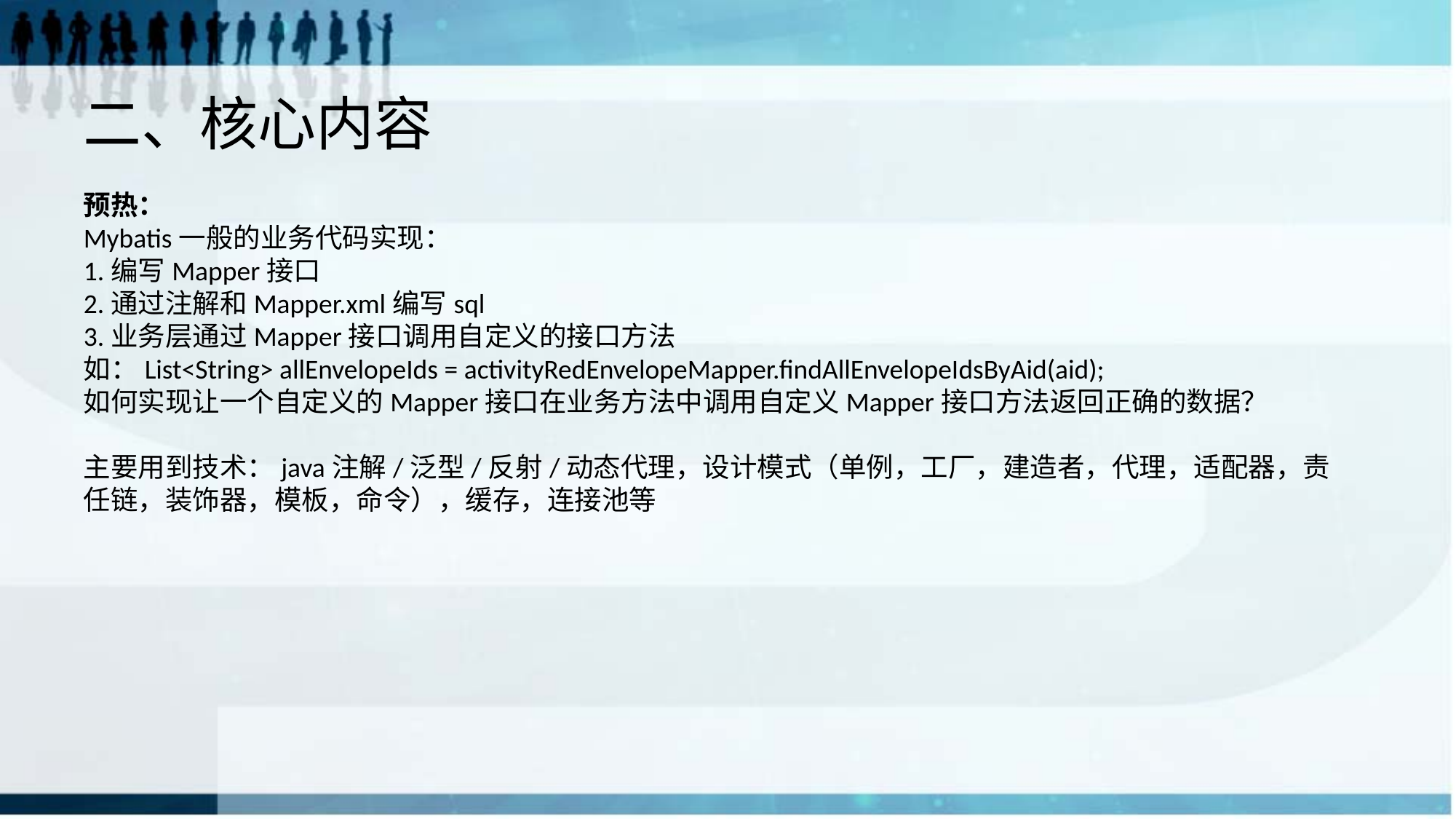

# 二、核心内容
预热：
Mybatis一般的业务代码实现：
1.编写Mapper接口
2.通过注解和Mapper.xml编写sql
3.业务层通过Mapper接口调用自定义的接口方法
如：List<String> allEnvelopeIds = activityRedEnvelopeMapper.findAllEnvelopeIdsByAid(aid);
如何实现让一个自定义的Mapper接口在业务方法中调用自定义Mapper接口方法返回正确的数据？

主要用到技术：java注解/泛型/反射/动态代理，设计模式（单例，工厂，建造者，代理，适配器，责任链，装饰器，模板，命令），缓存，连接池等